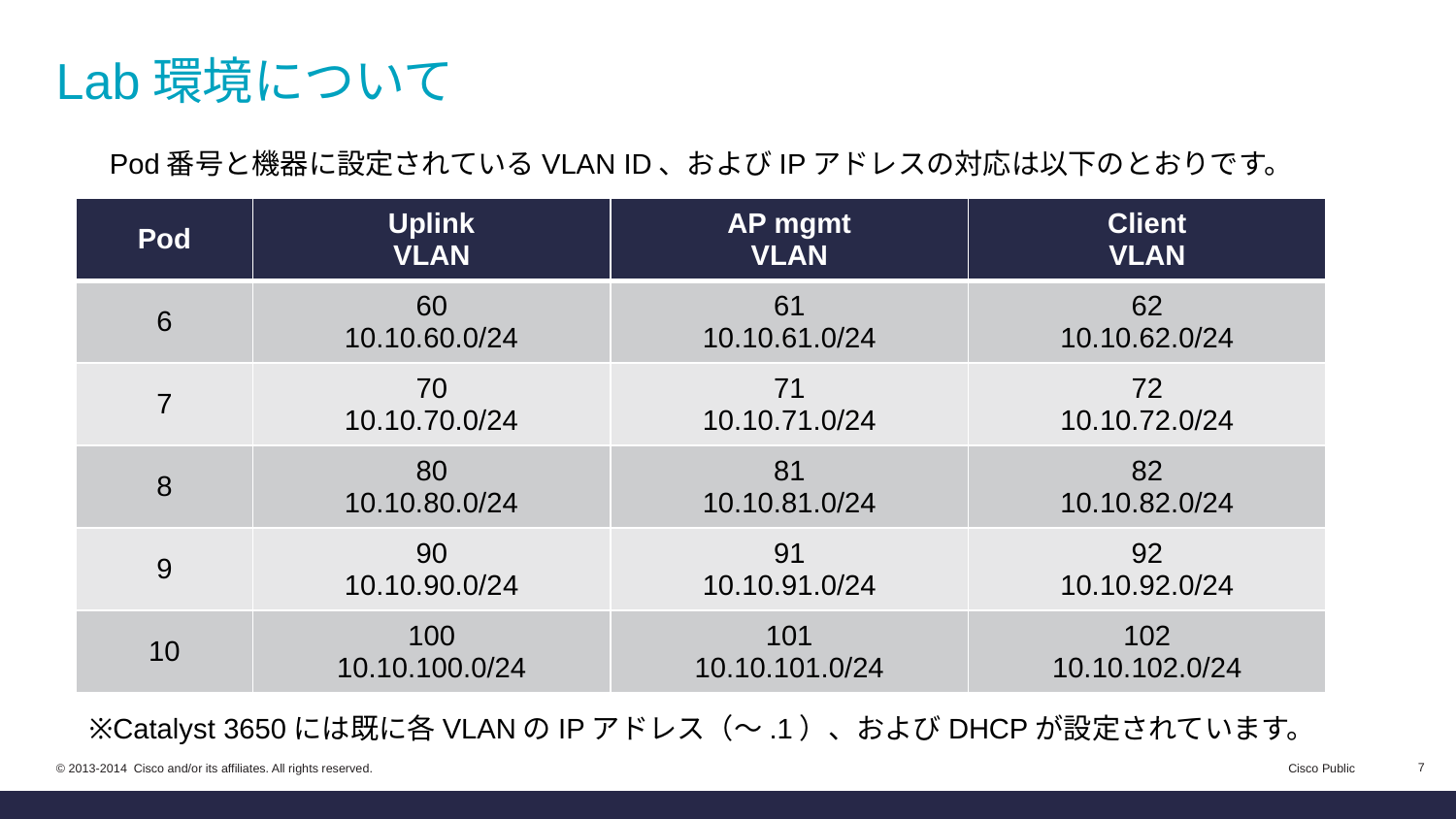

# Lab環境について
Pod番号と機器に設定されているVLAN ID、およびIPアドレスの対応は以下のとおりです。
| Pod | Uplink VLAN | AP mgmt VLAN | Client VLAN |
| --- | --- | --- | --- |
| 6 | 60 10.10.60.0/24 | 61 10.10.61.0/24 | 62 10.10.62.0/24 |
| 7 | 70 10.10.70.0/24 | 71 10.10.71.0/24 | 72 10.10.72.0/24 |
| 8 | 80 10.10.80.0/24 | 81 10.10.81.0/24 | 82 10.10.82.0/24 |
| 9 | 90 10.10.90.0/24 | 91 10.10.91.0/24 | 92 10.10.92.0/24 |
| 10 | 100 10.10.100.0/24 | 101 10.10.101.0/24 | 102 10.10.102.0/24 |
※Catalyst 3650には既に各VLANのIPアドレス（〜.1）、およびDHCPが設定されています。